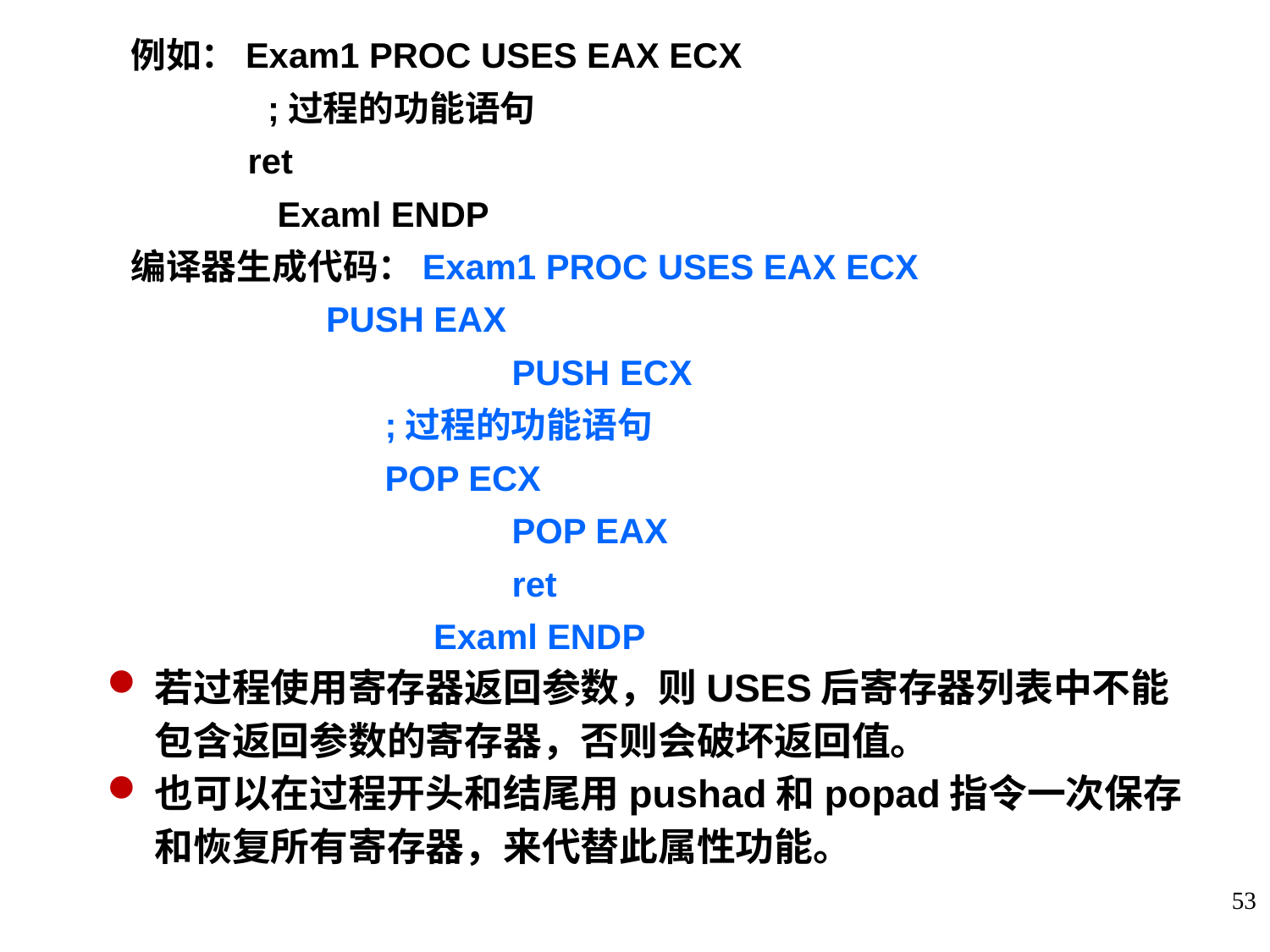

例如：Exam1 PROC USES EAX ECX
         	 ;过程的功能语句
            ret
	  Examl ENDP
编译器生成代码：Exam1 PROC USES EAX ECX
         	       PUSH EAX
			PUSH ECX
          		;过程的功能语句
          		POP ECX
   			POP EAX
			ret
	  	     Examl ENDP
若过程使用寄存器返回参数，则USES后寄存器列表中不能包含返回参数的寄存器，否则会破坏返回值。
也可以在过程开头和结尾用pushad和popad指令一次保存和恢复所有寄存器，来代替此属性功能。

53